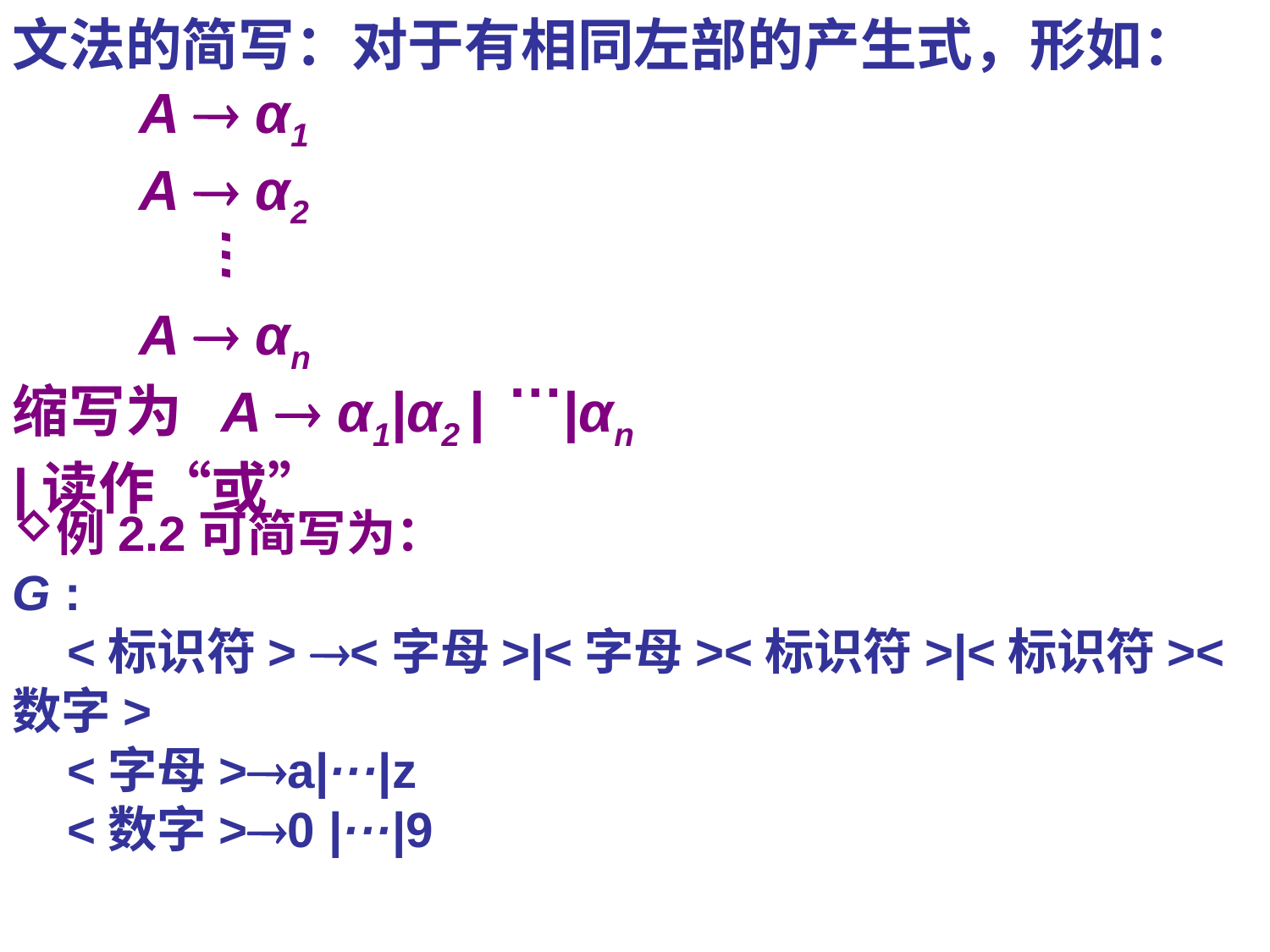

文法的简写：对于有相同左部的产生式，形如：
	A → α1
	A → α2

	A → αn
缩写为  A → α1|α2 |     |αn
|读作“或”

…
…
例2.2可简写为：
G :
    <标识符> →<字母>|<字母><标识符>|<标识符><数字>
    <字母>→a|···|z
    <数字>→0 |···|9